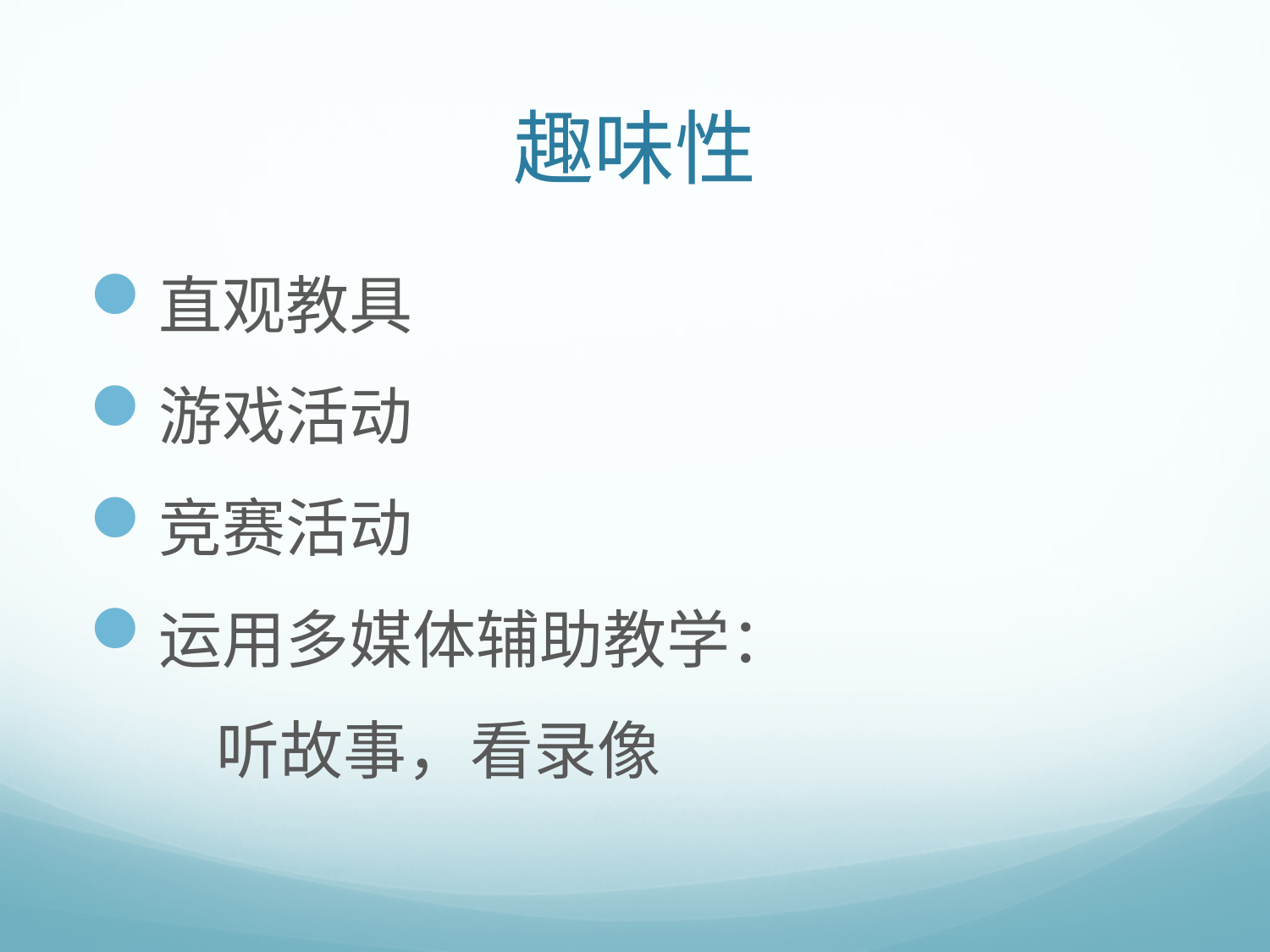

# 趣味性
直观教具
游戏活动
竞赛活动
运用多媒体辅助教学：
	听故事，看录像